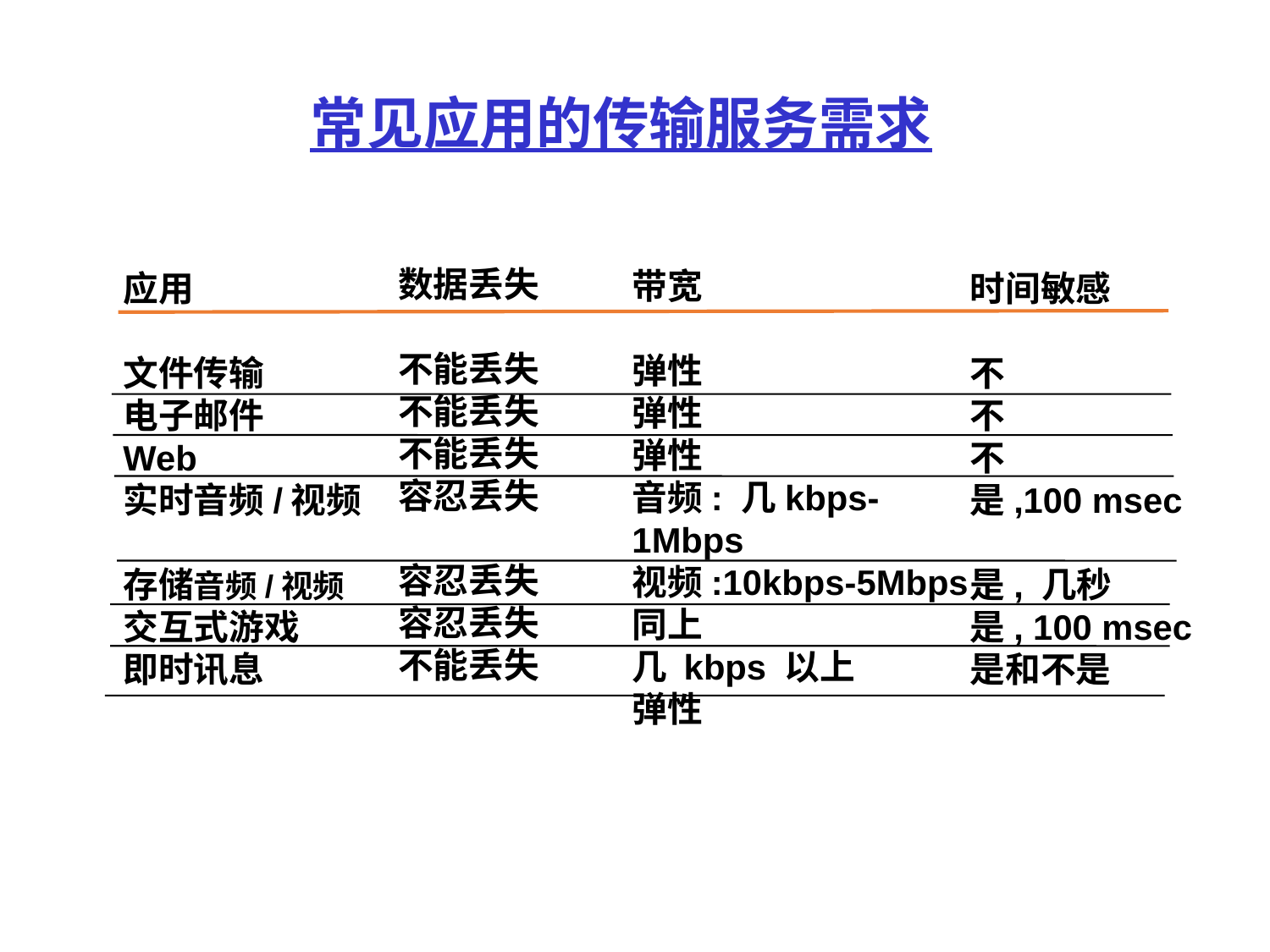

常见应用的传输服务需求
数据丢失

不能丢失
不能丢失
不能丢失
容忍丢失

容忍丢失
容忍丢失
不能丢失
带宽

弹性
弹性
弹性
音频: 几kbps-1Mbps
视频:10kbps-5Mbps
同上
几 kbps 以上
弹性
应用

文件传输
电子邮件
Web
实时音频/视频

存储音频/视频
交互式游戏
即时讯息
时间敏感

不
不
不
是,100 msec

是, 几秒
是, 100 msec
是和不是